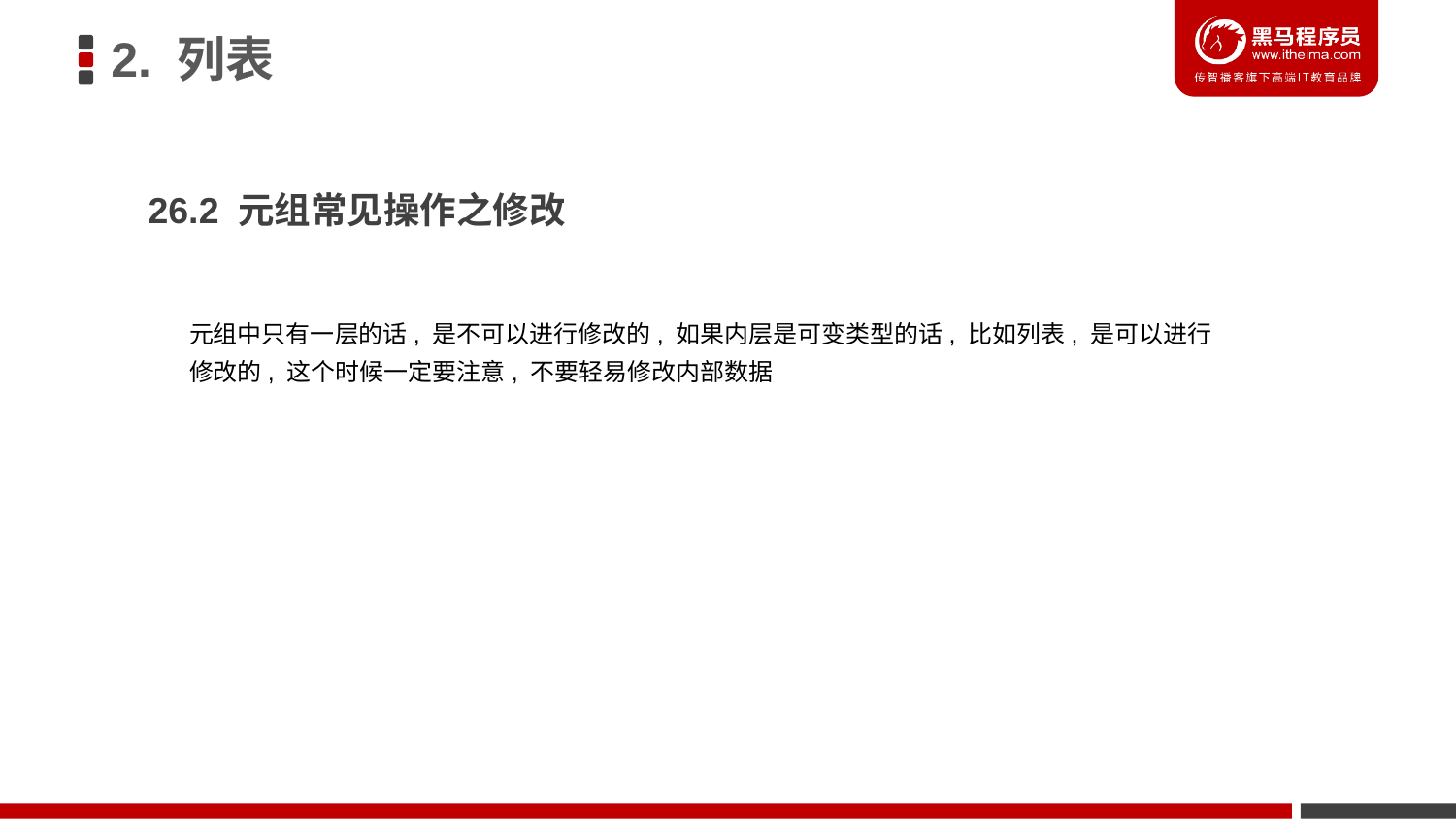

2. 列表
26.2 元组常见操作之修改
元组中只有一层的话, 是不可以进行修改的, 如果内层是可变类型的话, 比如列表, 是可以进行修改的, 这个时候一定要注意, 不要轻易修改内部数据